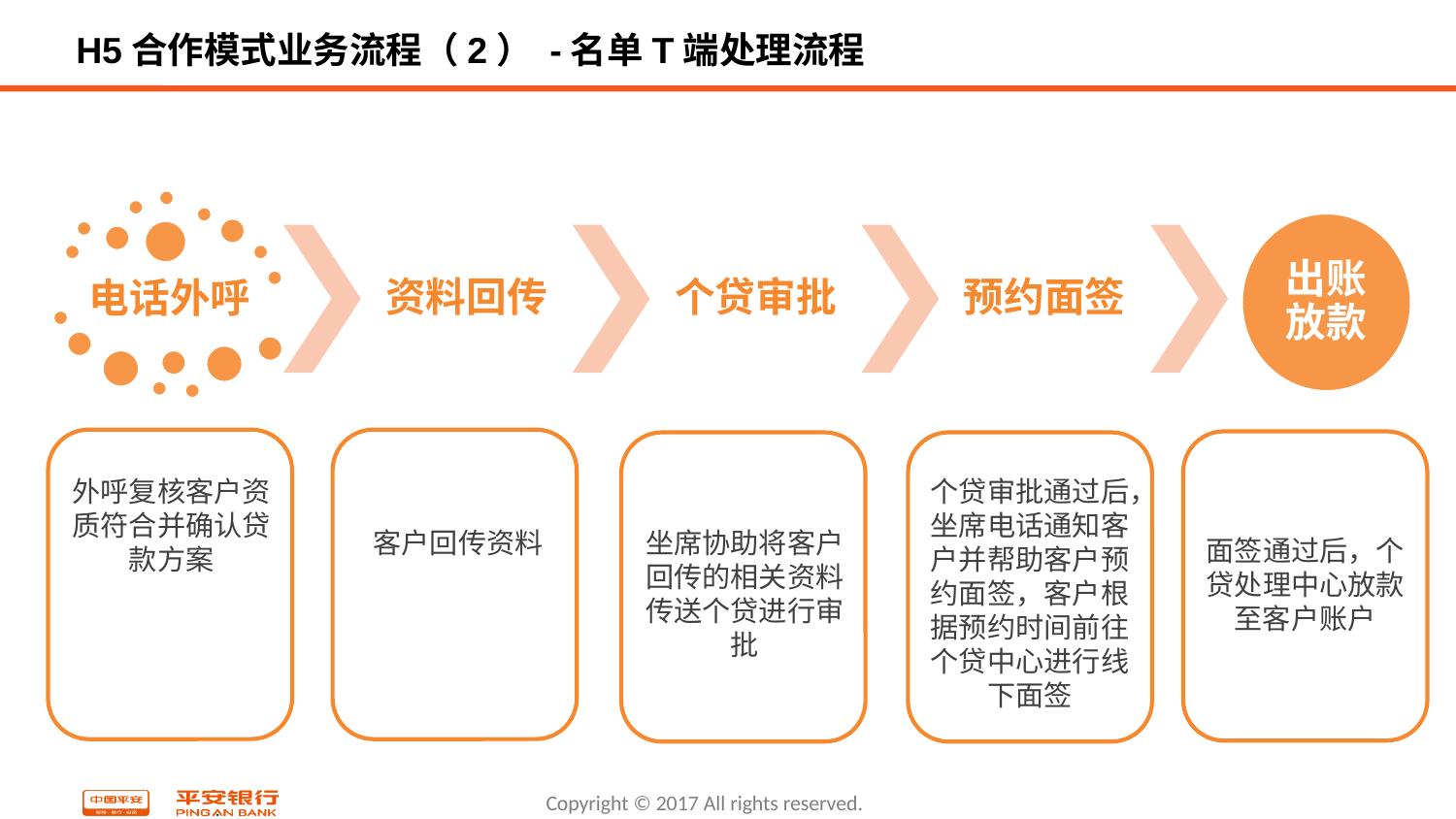

H5合作模式业务流程（2） -名单T端处理流程

电话外呼
资料回传
个贷审批
预约面签
出账放款

外呼复核客户资质符合并确认贷款方案
个贷审批通过后，坐席电话通知客户并帮助客户预约面签，客户根据预约时间前往个贷中心进行线下面签
客户回传资料
坐席协助将客户回传的相关资料传送个贷进行审批
面签通过后，个贷处理中心放款至客户账户